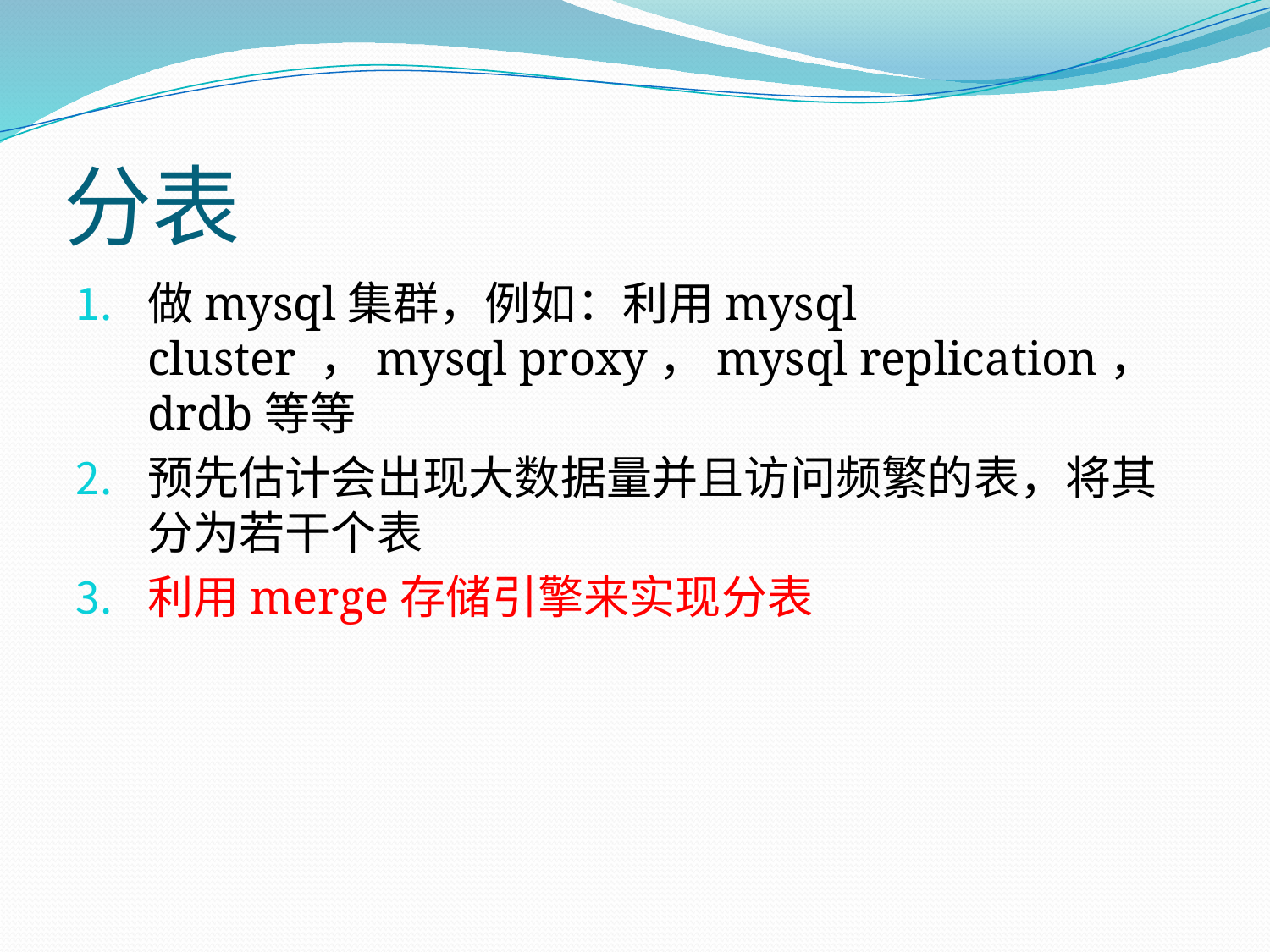

# 分表
做mysql集群，例如：利用mysql cluster ，mysql proxy，mysql replication，drdb等等
预先估计会出现大数据量并且访问频繁的表，将其分为若干个表
利用merge存储引擎来实现分表